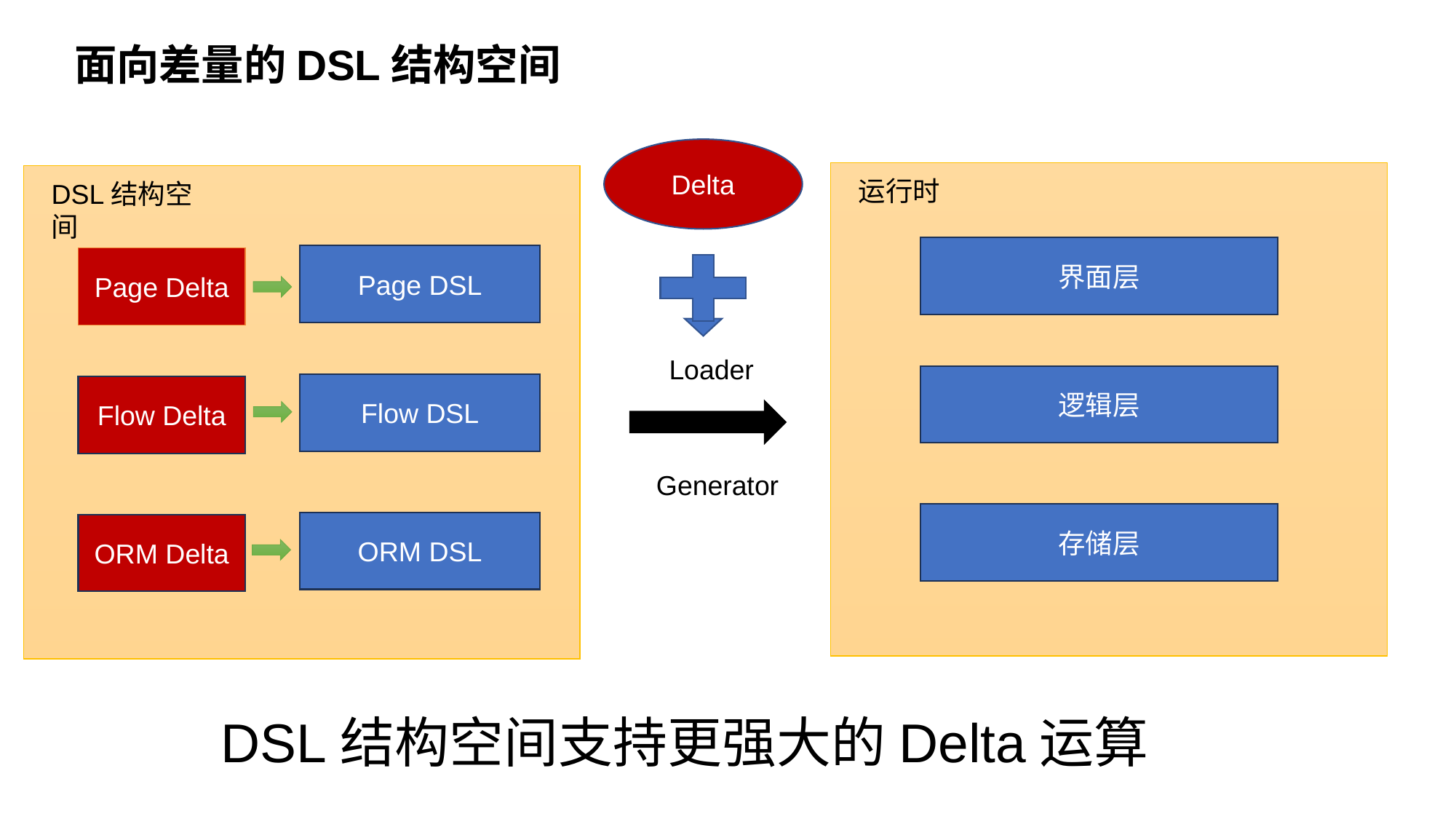

面向差量的DSL结构空间
Delta

运行时
DSL结构空间
界面层

Page DSL
Page Delta

Loader
逻辑层
Flow DSL
Flow Delta

Generator
存储层
ORM DSL
ORM Delta

DSL结构空间支持更强大的Delta运算